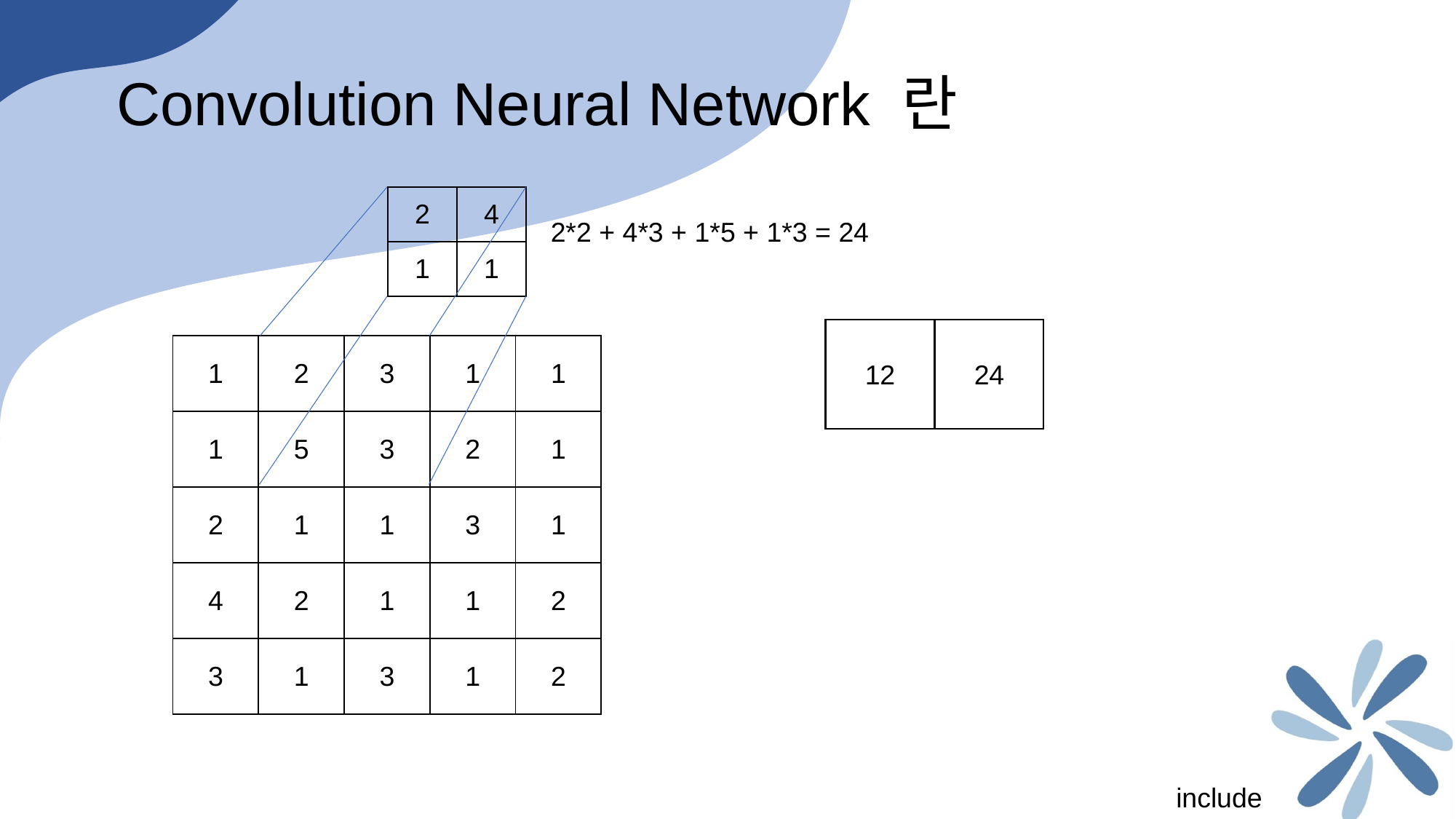

Convolution Neural Network 란
| 2 | 4 |
| --- | --- |
| 1 | 1 |
2*2 + 4*3 + 1*5 + 1*3 = 24
12
24
| 1 | 2 | 3 | 1 | 1 |
| --- | --- | --- | --- | --- |
| 1 | 5 | 3 | 2 | 1 |
| 2 | 1 | 1 | 3 | 1 |
| 4 | 2 | 1 | 1 | 2 |
| 3 | 1 | 3 | 1 | 2 |